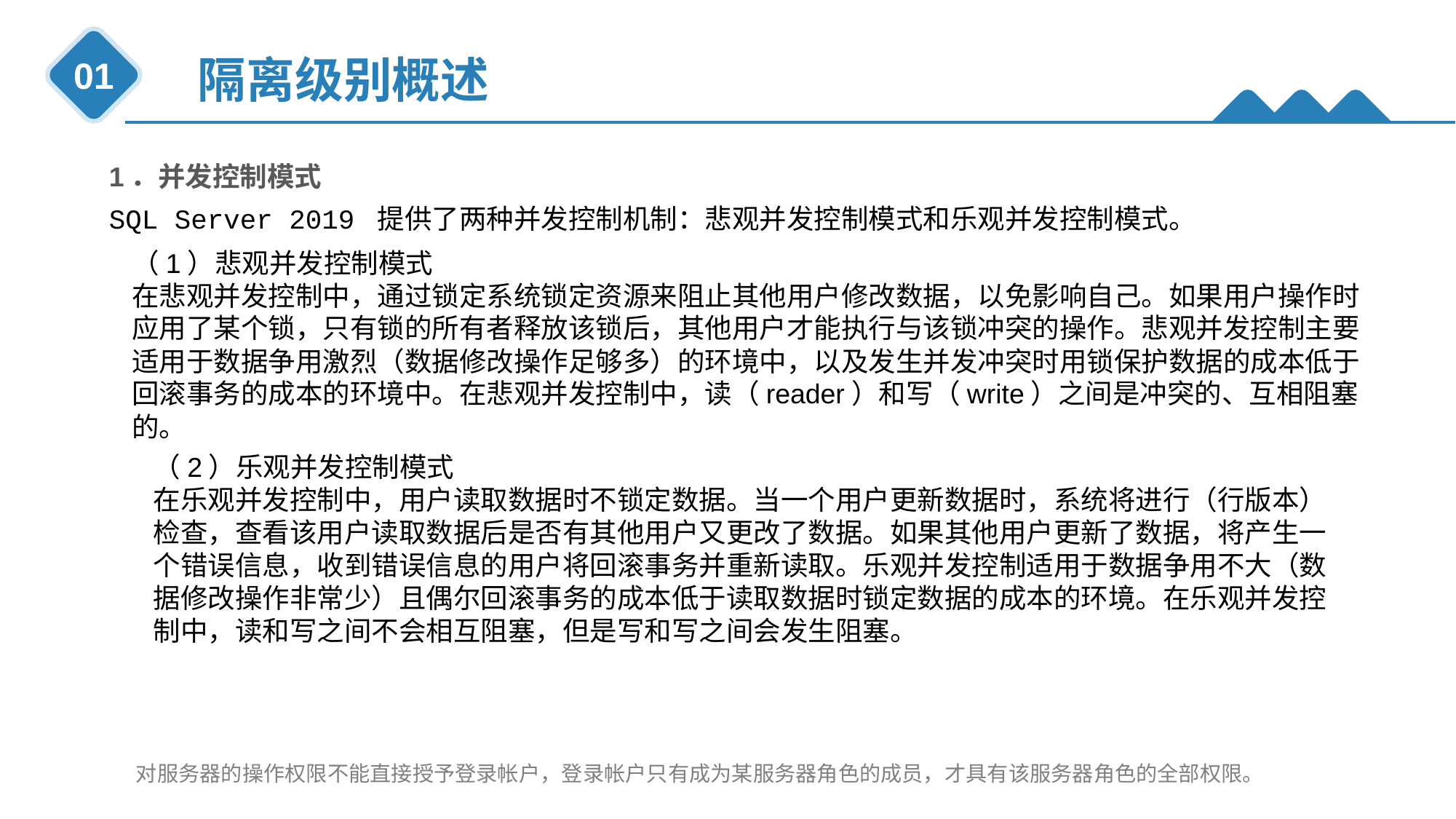

隔离级别概述
01

1．并发控制模式
SQL Server 2019 提供了两种并发控制机制：悲观并发控制模式和乐观并发控制模式。
（1）悲观并发控制模式
在悲观并发控制中，通过锁定系统锁定资源来阻止其他用户修改数据，以免影响自己。如果用户操作时应用了某个锁，只有锁的所有者释放该锁后，其他用户才能执行与该锁冲突的操作。悲观并发控制主要适用于数据争用激烈（数据修改操作足够多）的环境中，以及发生并发冲突时用锁保护数据的成本低于回滚事务的成本的环境中。在悲观并发控制中，读（reader）和写（write）之间是冲突的、互相阻塞的。
（2）乐观并发控制模式
在乐观并发控制中，用户读取数据时不锁定数据。当一个用户更新数据时，系统将进行（行版本）检查，查看该用户读取数据后是否有其他用户又更改了数据。如果其他用户更新了数据，将产生一个错误信息，收到错误信息的用户将回滚事务并重新读取。乐观并发控制适用于数据争用不大（数据修改操作非常少）且偶尔回滚事务的成本低于读取数据时锁定数据的成本的环境。在乐观并发控制中，读和写之间不会相互阻塞，但是写和写之间会发生阻塞。
对服务器的操作权限不能直接授予登录帐户，登录帐户只有成为某服务器角色的成员，才具有该服务器角色的全部权限。